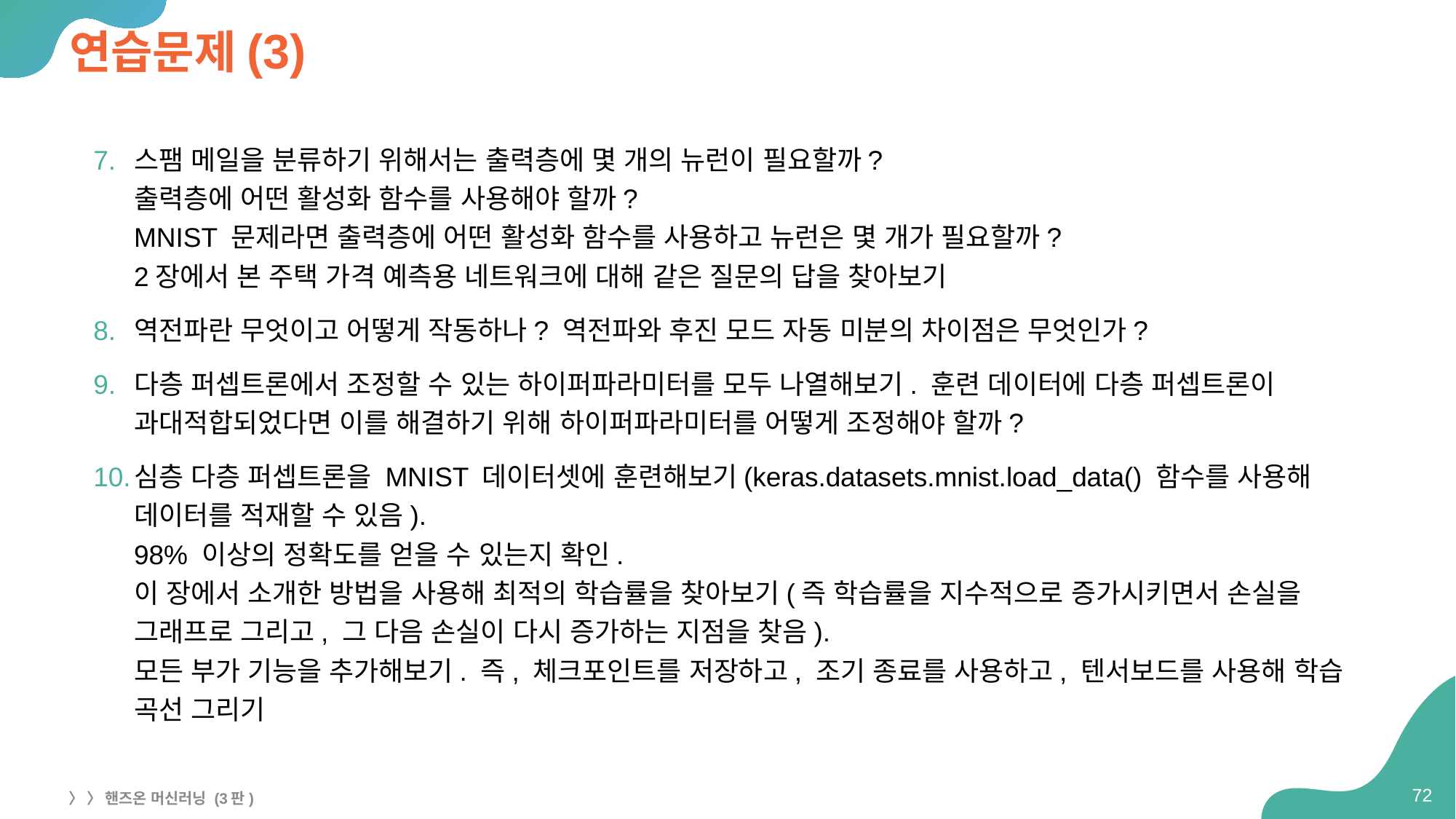

# 연습문제(3)
스팸 메일을 분류하기 위해서는 출력층에 몇 개의 뉴런이 필요할까?
출력층에 어떤 활성화 함수를 사용해야 할까?
MNIST 문제라면 출력층에 어떤 활성화 함수를 사용하고 뉴런은 몇 개가 필요할까?
2장에서 본 주택 가격 예측용 네트워크에 대해 같은 질문의 답을 찾아보기
역전파란 무엇이고 어떻게 작동하나? 역전파와 후진 모드 자동 미분의 차이점은 무엇인가?
다층 퍼셉트론에서 조정할 수 있는 하이퍼파라미터를 모두 나열해보기. 훈련 데이터에 다층 퍼셉트론이 과대적합되었다면 이를 해결하기 위해 하이퍼파라미터를 어떻게 조정해야 할까?
심층 다층 퍼셉트론을 MNIST 데이터셋에 훈련해보기(keras.datasets.mnist.load_data() 함수를 사용해 데이터를 적재할 수 있음).
98% 이상의 정확도를 얻을 수 있는지 확인.
이 장에서 소개한 방법을 사용해 최적의 학습률을 찾아보기(즉 학습률을 지수적으로 증가시키면서 손실을 그래프로 그리고, 그 다음 손실이 다시 증가하는 지점을 찾음).
모든 부가 기능을 추가해보기. 즉, 체크포인트를 저장하고, 조기 종료를 사용하고, 텐서보드를 사용해 학습 곡선 그리기
72
〉 〉 핸즈온 머신러닝 (3판)